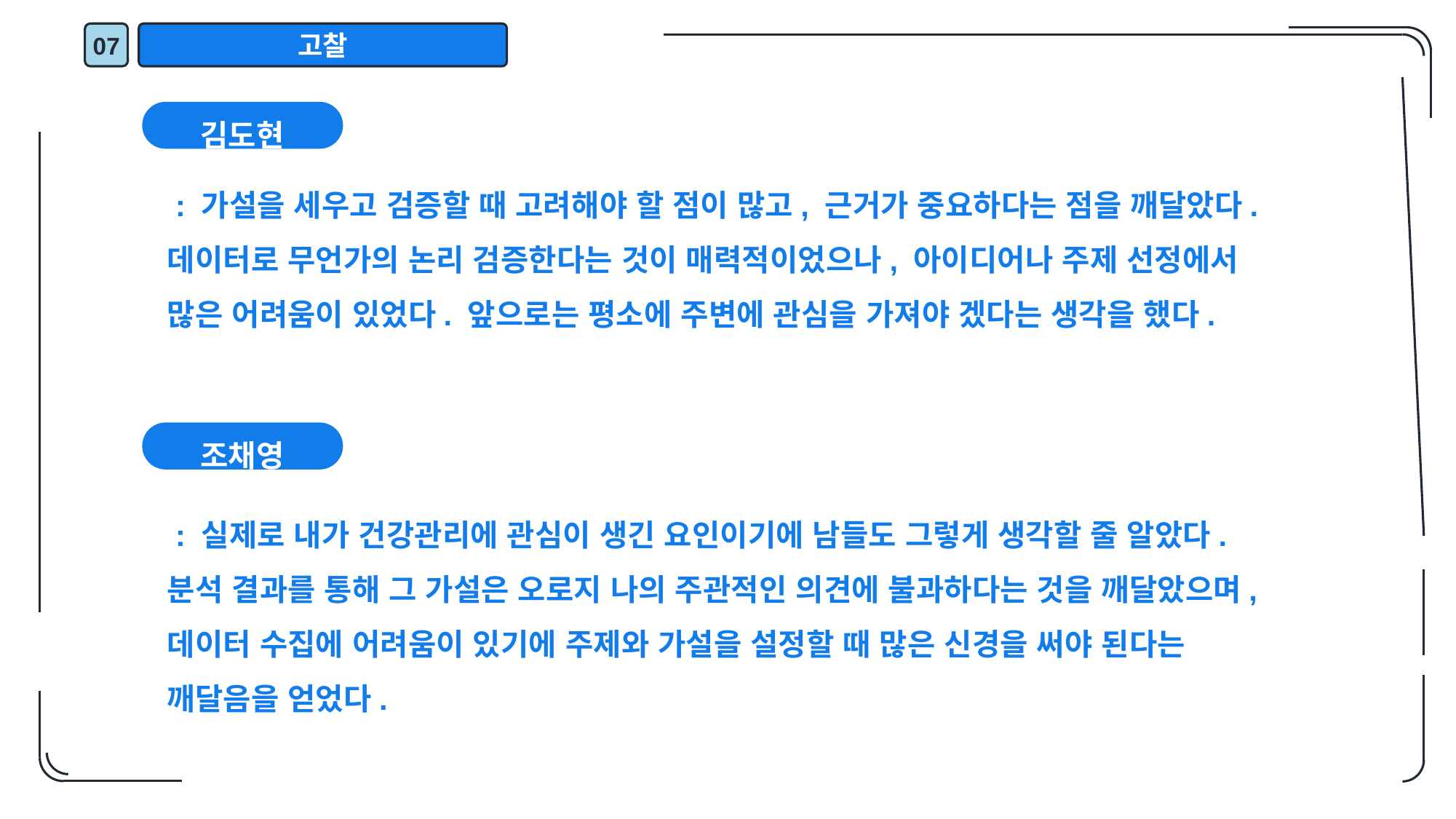

07
고찰

김도현
 : 가설을 세우고 검증할 때 고려해야 할 점이 많고, 근거가 중요하다는 점을 깨달았다. 데이터로 무언가의 논리 검증한다는 것이 매력적이었으나, 아이디어나 주제 선정에서 많은 어려움이 있었다. 앞으로는 평소에 주변에 관심을 가져야 겠다는 생각을 했다.
조채영
 : 실제로 내가 건강관리에 관심이 생긴 요인이기에 남들도 그렇게 생각할 줄 알았다. 분석 결과를 통해 그 가설은 오로지 나의 주관적인 의견에 불과하다는 것을 깨달았으며, 데이터 수집에 어려움이 있기에 주제와 가설을 설정할 때 많은 신경을 써야 된다는 깨달음을 얻었다.